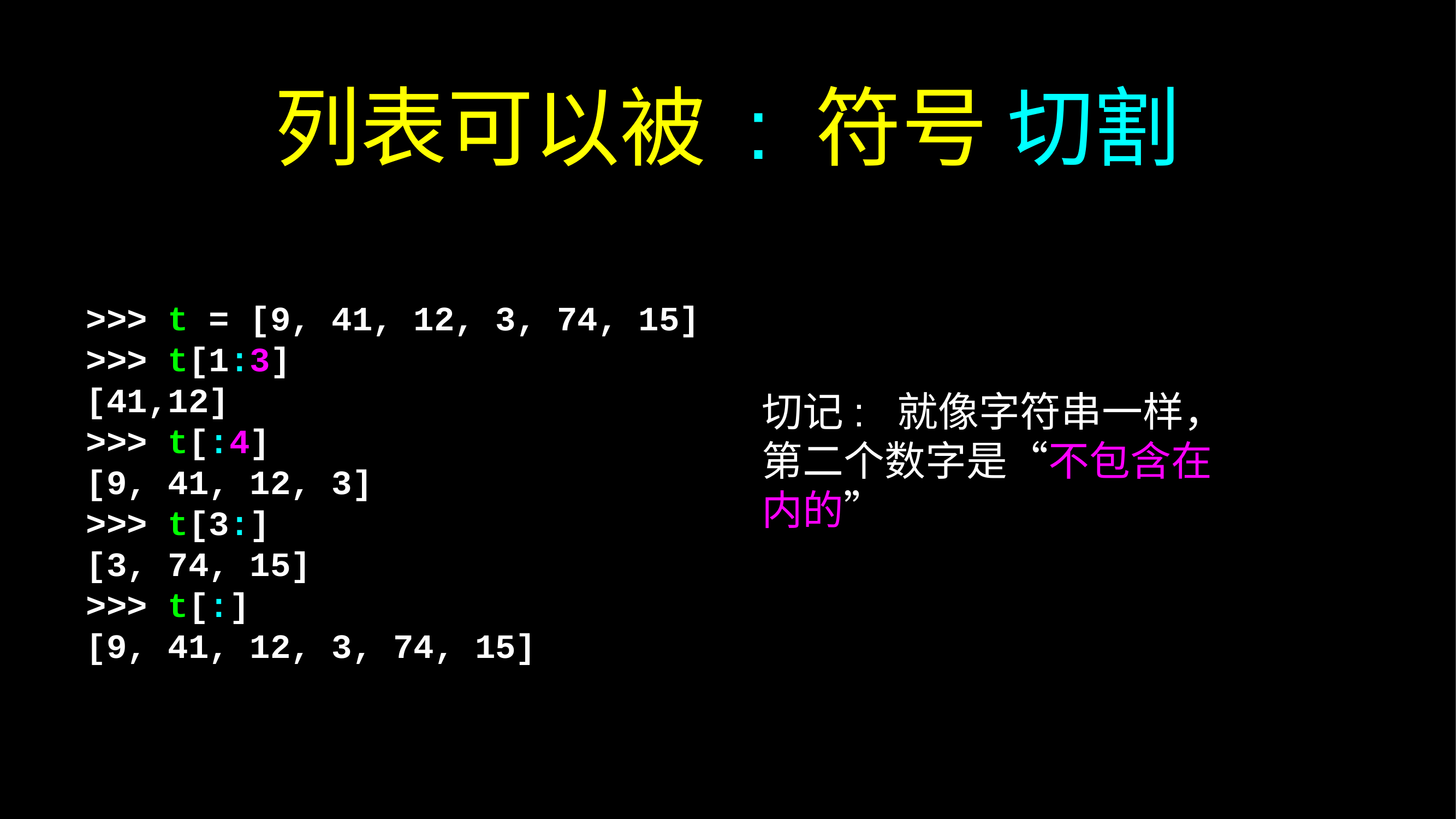

# 列表可以被 : 符号 切割
>>> t = [9, 41, 12, 3, 74, 15]
>>> t[1:3]
[41,12]
>>> t[:4]
[9, 41, 12, 3]
>>> t[3:]
[3, 74, 15]
>>> t[:]
[9, 41, 12, 3, 74, 15]
切记:  就像字符串一样，第二个数字是“不包含在内的”